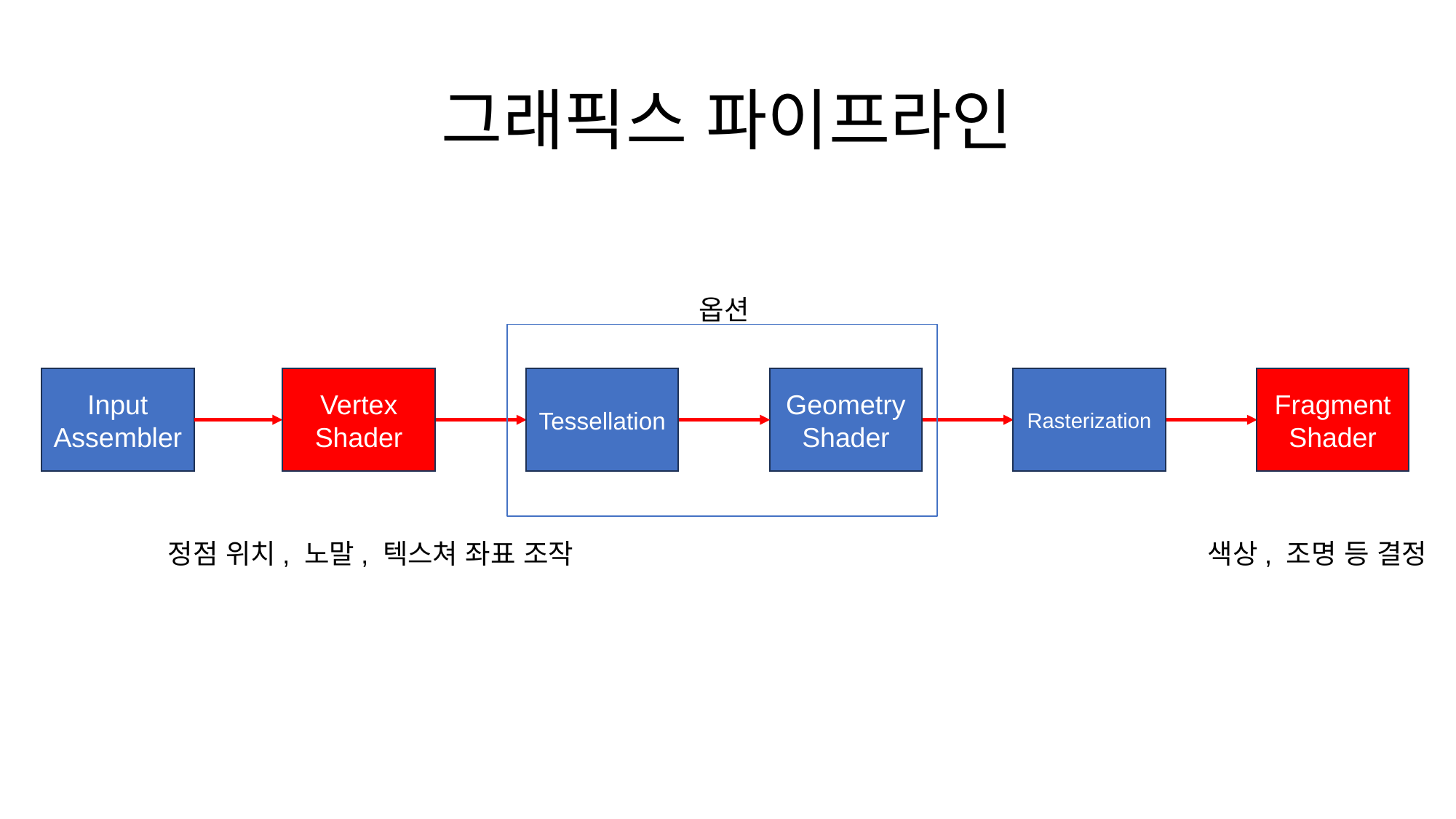

# 그래픽스 파이프라인
옵션

Input Assembler
Vertex Shader
Tessellation
Geometry Shader
Rasterization
Fragment Shader
정점 위치, 노말, 텍스쳐 좌표 조작
색상, 조명 등 결정